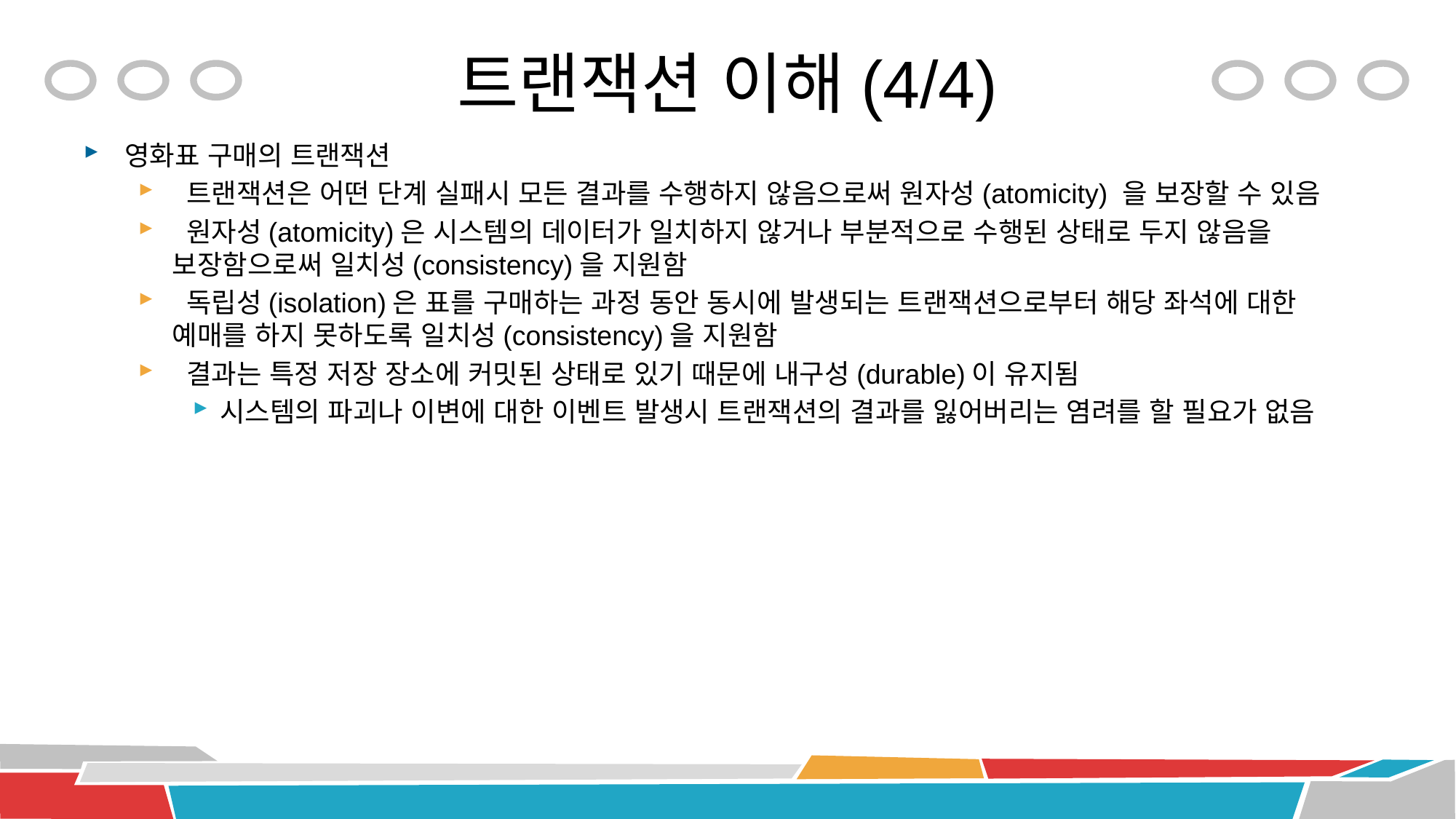

# 트랜잭션 이해(4/4)
영화표 구매의 트랜잭션
 트랜잭션은 어떤 단계 실패시 모든 결과를 수행하지 않음으로써 원자성(atomicity) 을 보장할 수 있음
 원자성(atomicity)은 시스템의 데이터가 일치하지 않거나 부분적으로 수행된 상태로 두지 않음을 보장함으로써 일치성(consistency)을 지원함
 독립성(isolation)은 표를 구매하는 과정 동안 동시에 발생되는 트랜잭션으로부터 해당 좌석에 대한 예매를 하지 못하도록 일치성(consistency)을 지원함
 결과는 특정 저장 장소에 커밋된 상태로 있기 때문에 내구성(durable)이 유지됨
시스템의 파괴나 이변에 대한 이벤트 발생시 트랜잭션의 결과를 잃어버리는 염려를 할 필요가 없음